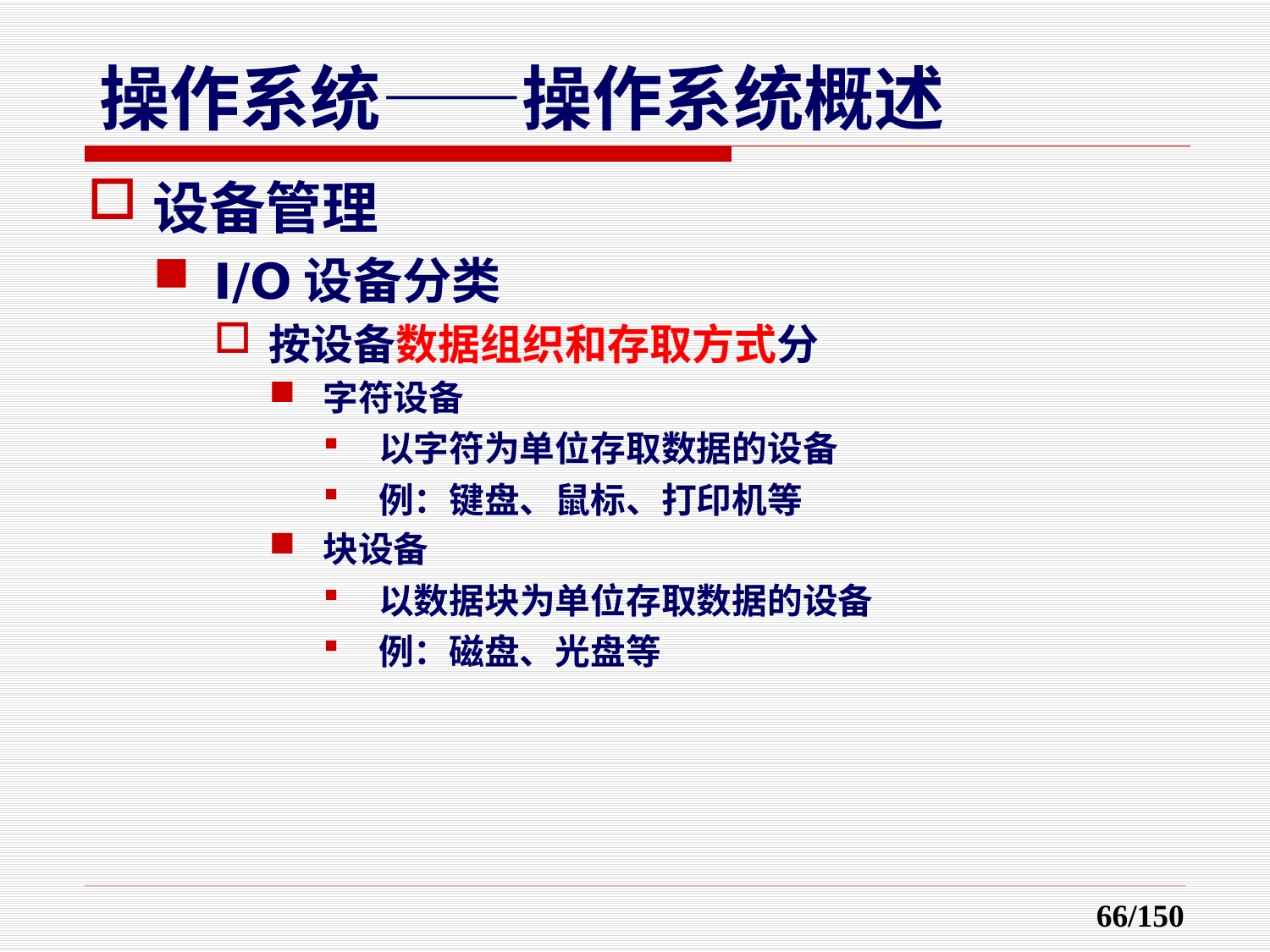

设备管理
I/O设备分类
按设备数据组织和存取方式分
字符设备
以字符为单位存取数据的设备
例：键盘、鼠标、打印机等
块设备
以数据块为单位存取数据的设备
例：磁盘、光盘等